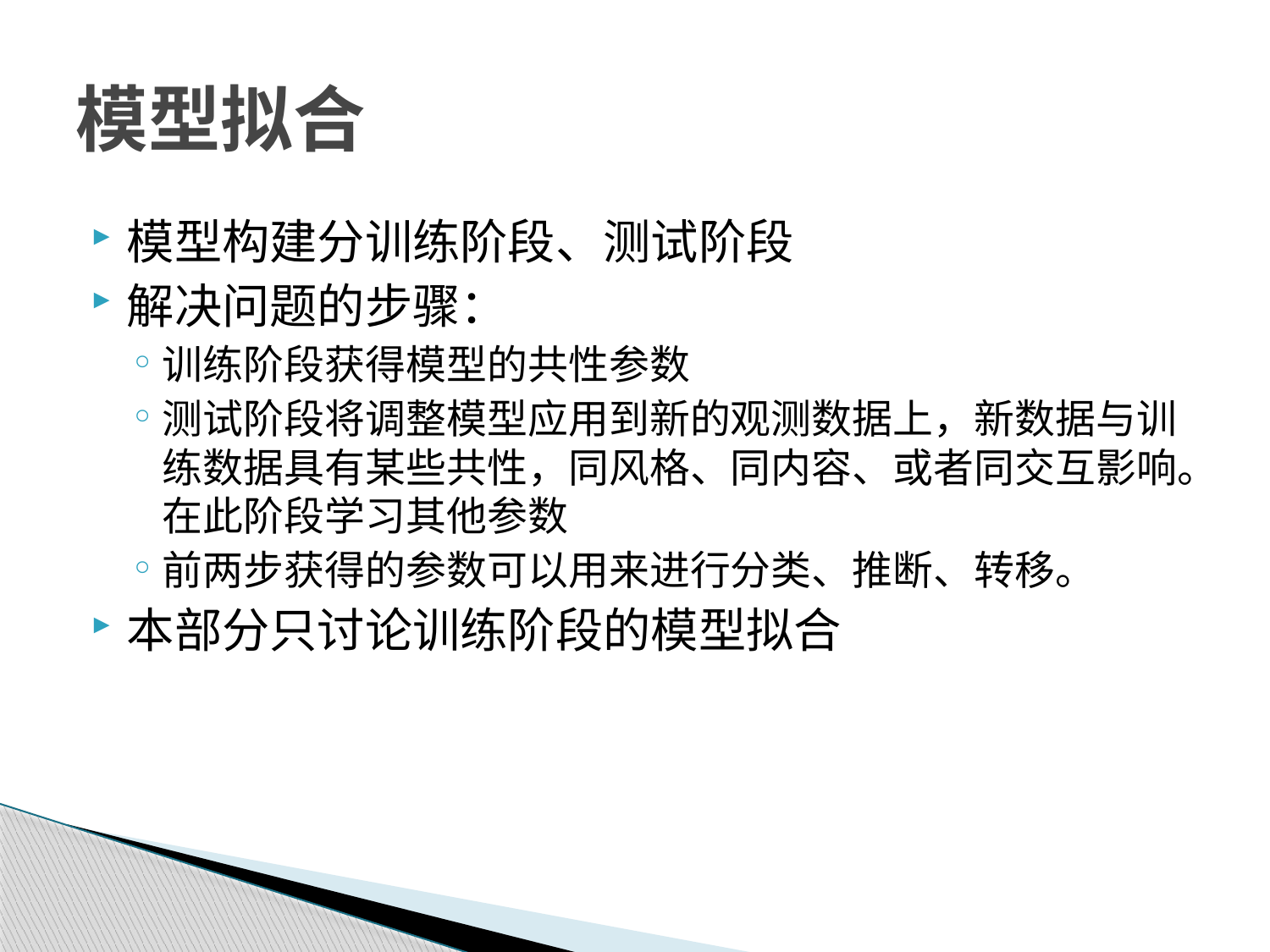

# 模型拟合
模型构建分训练阶段、测试阶段
解决问题的步骤：
训练阶段获得模型的共性参数
测试阶段将调整模型应用到新的观测数据上，新数据与训练数据具有某些共性，同风格、同内容、或者同交互影响。在此阶段学习其他参数
前两步获得的参数可以用来进行分类、推断、转移。
本部分只讨论训练阶段的模型拟合